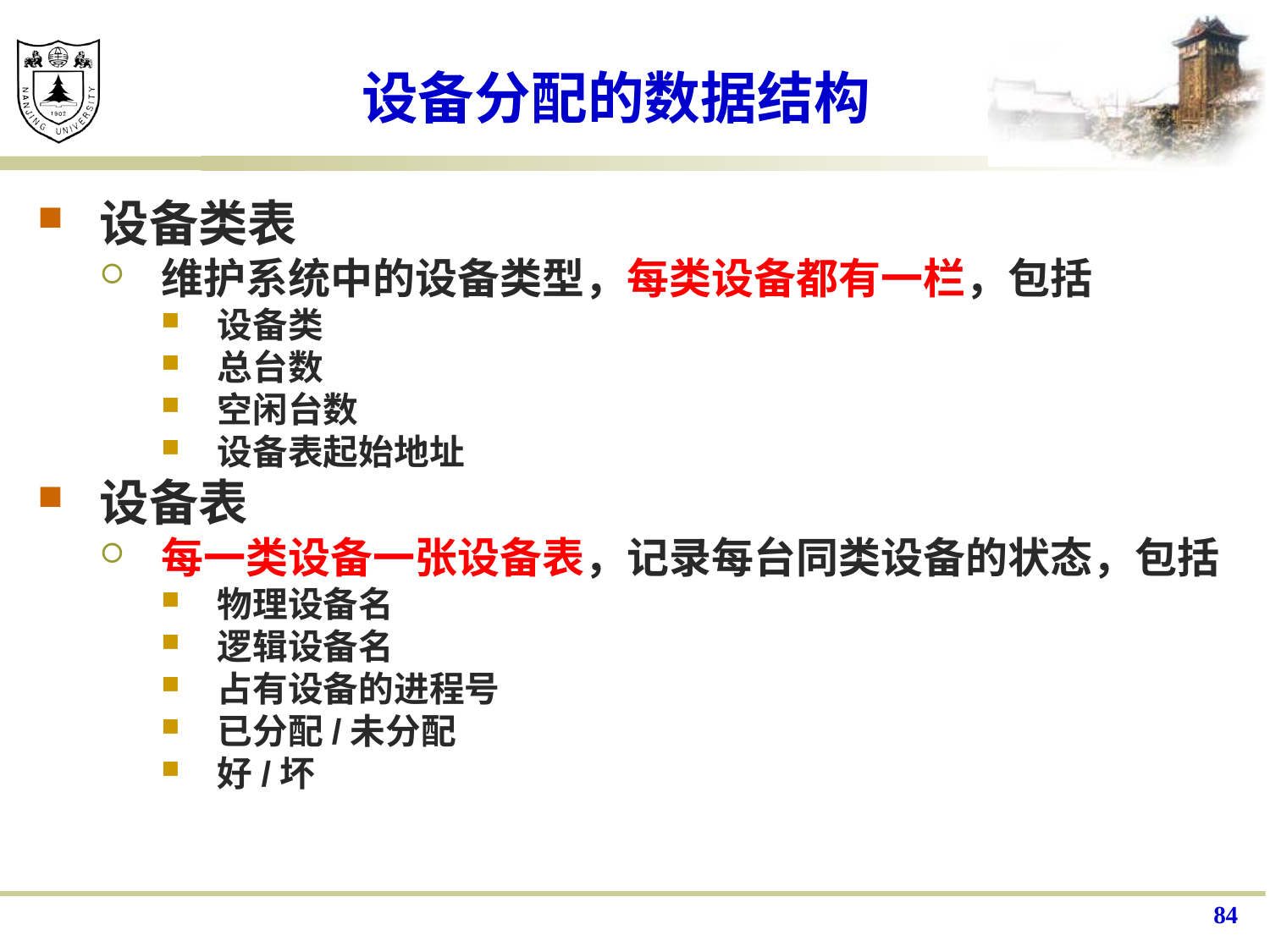

# 设备分配的数据结构
设备类表
维护系统中的设备类型，每类设备都有一栏，包括
设备类
总台数
空闲台数
设备表起始地址
设备表
每一类设备一张设备表，记录每台同类设备的状态，包括
物理设备名
逻辑设备名
占有设备的进程号
已分配/未分配
好/坏

84